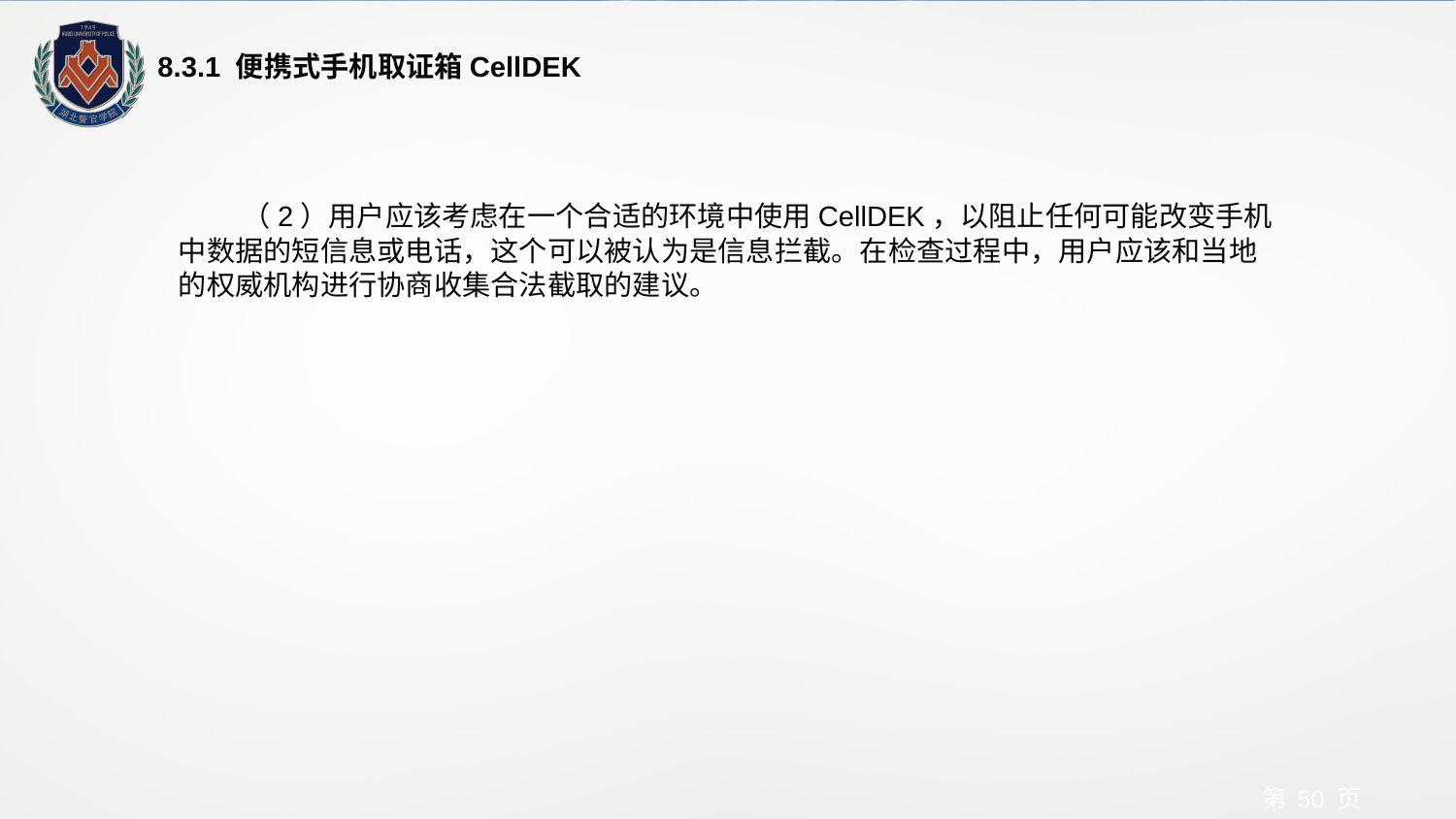

8.3.1 便携式手机取证箱CellDEK
  （2）用户应该考虑在一个合适的环境中使用CellDEK，以阻止任何可能改变手机中数据的短信息或电话，这个可以被认为是信息拦截。在检查过程中，用户应该和当地的权威机构进行协商收集合法截取的建议。